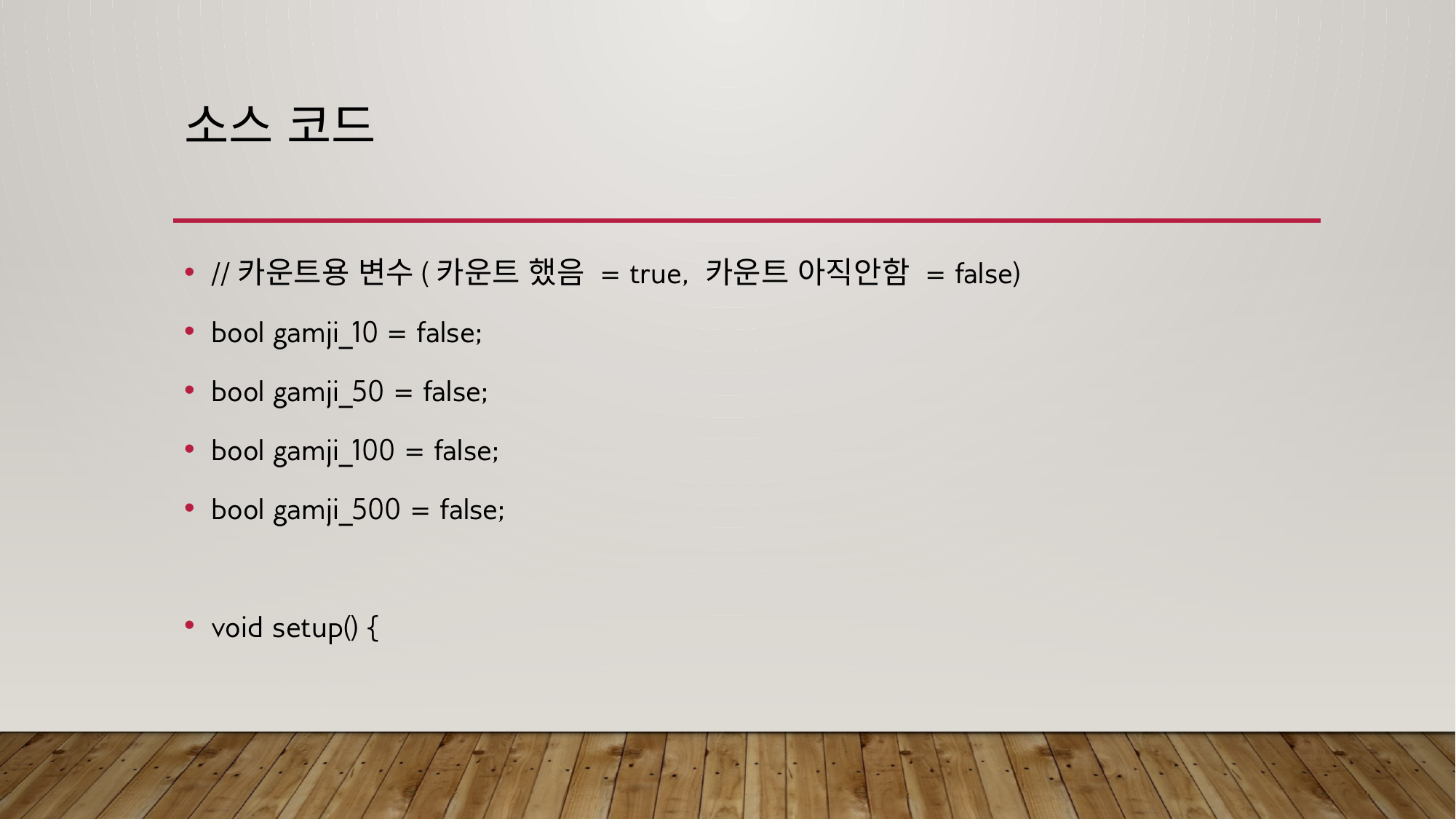

# 소스 코드
//카운트용 변수(카운트 했음 = true, 카운트 아직안함 = false)
bool gamji_10 = false;
bool gamji_50 = false;
bool gamji_100 = false;
bool gamji_500 = false;

void setup() {